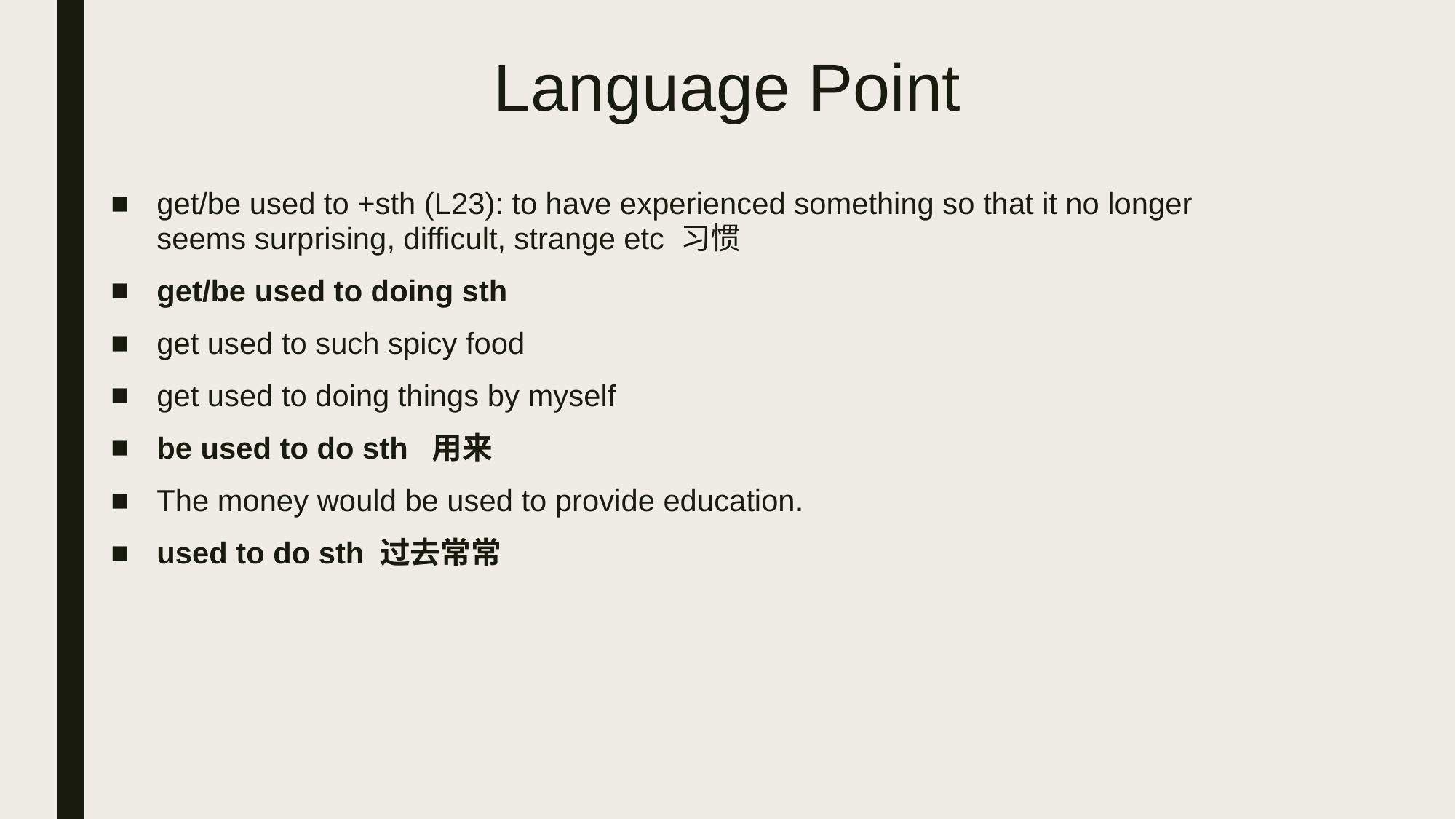

# Language Point
get/be used to +sth (L23): to have experienced something so that it no longer seems surprising, difficult, strange etc 习惯
get/be used to doing sth
get used to such spicy food
get used to doing things by myself
be used to do sth  用来
The money would be used to provide education.
used to do sth 过去常常